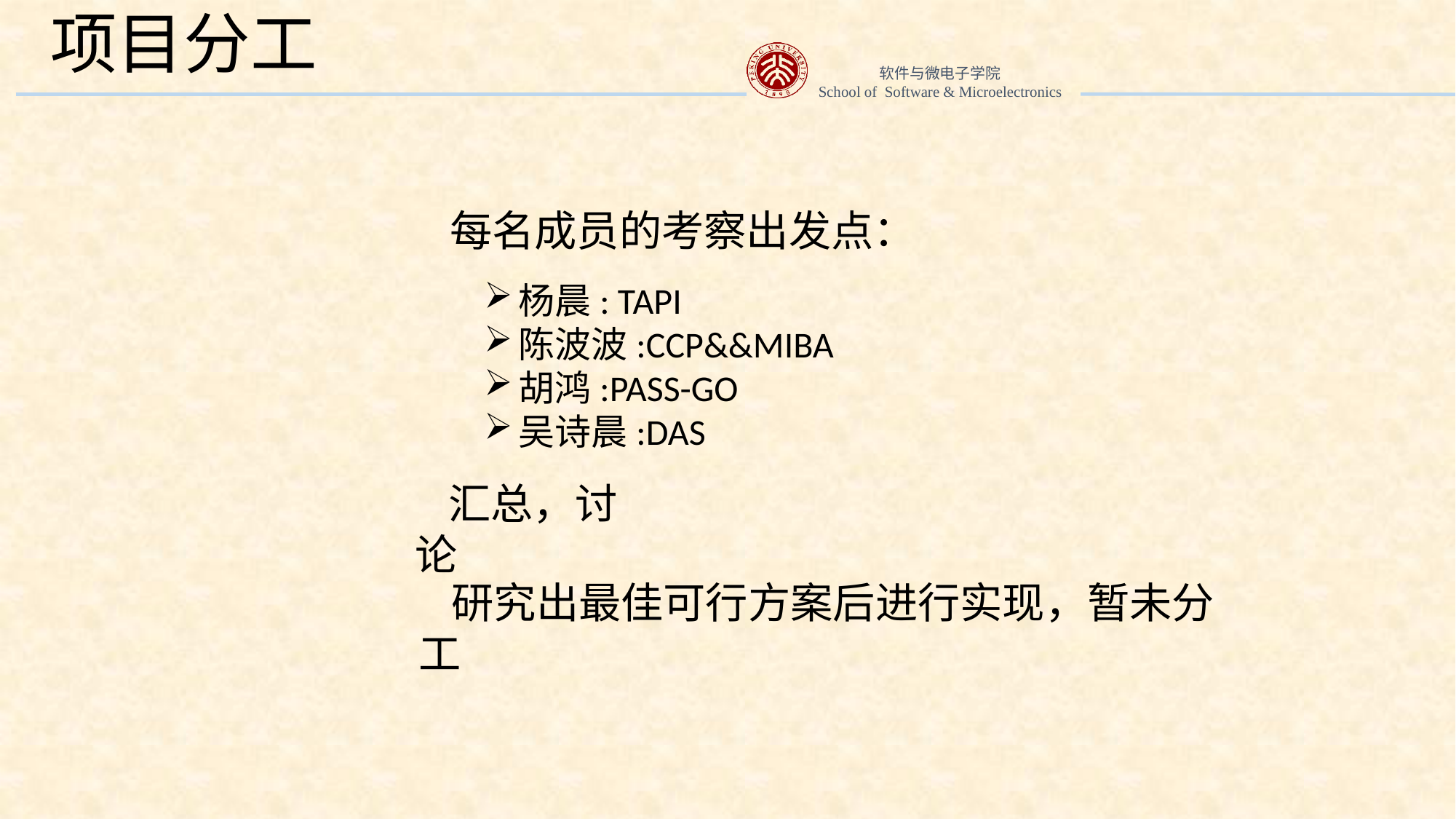

项目分工
每名成员的考察出发点：
杨晨: TAPI
陈波波:CCP&&MIBA
胡鸿:PASS-GO
吴诗晨:DAS
汇总，讨论
研究出最佳可行方案后进行实现，暂未分工